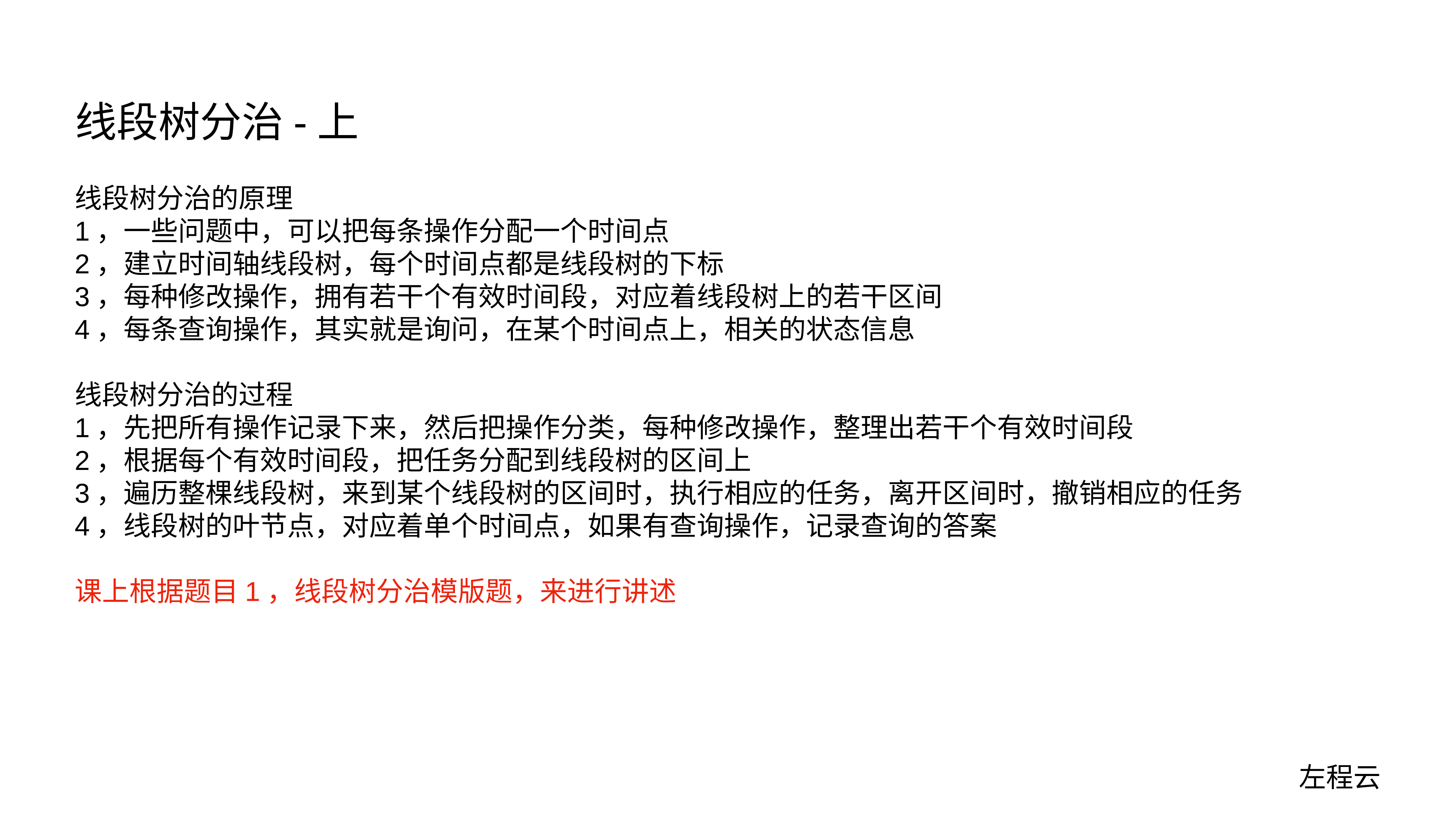

# 线段树分治-上
线段树分治的原理
1，一些问题中，可以把每条操作分配一个时间点
2，建立时间轴线段树，每个时间点都是线段树的下标
3，每种修改操作，拥有若干个有效时间段，对应着线段树上的若干区间
4，每条查询操作，其实就是询问，在某个时间点上，相关的状态信息

线段树分治的过程
1，先把所有操作记录下来，然后把操作分类，每种修改操作，整理出若干个有效时间段
2，根据每个有效时间段，把任务分配到线段树的区间上
3，遍历整棵线段树，来到某个线段树的区间时，执行相应的任务，离开区间时，撤销相应的任务
4，线段树的叶节点，对应着单个时间点，如果有查询操作，记录查询的答案

课上根据题目1，线段树分治模版题，来进行讲述
左程云